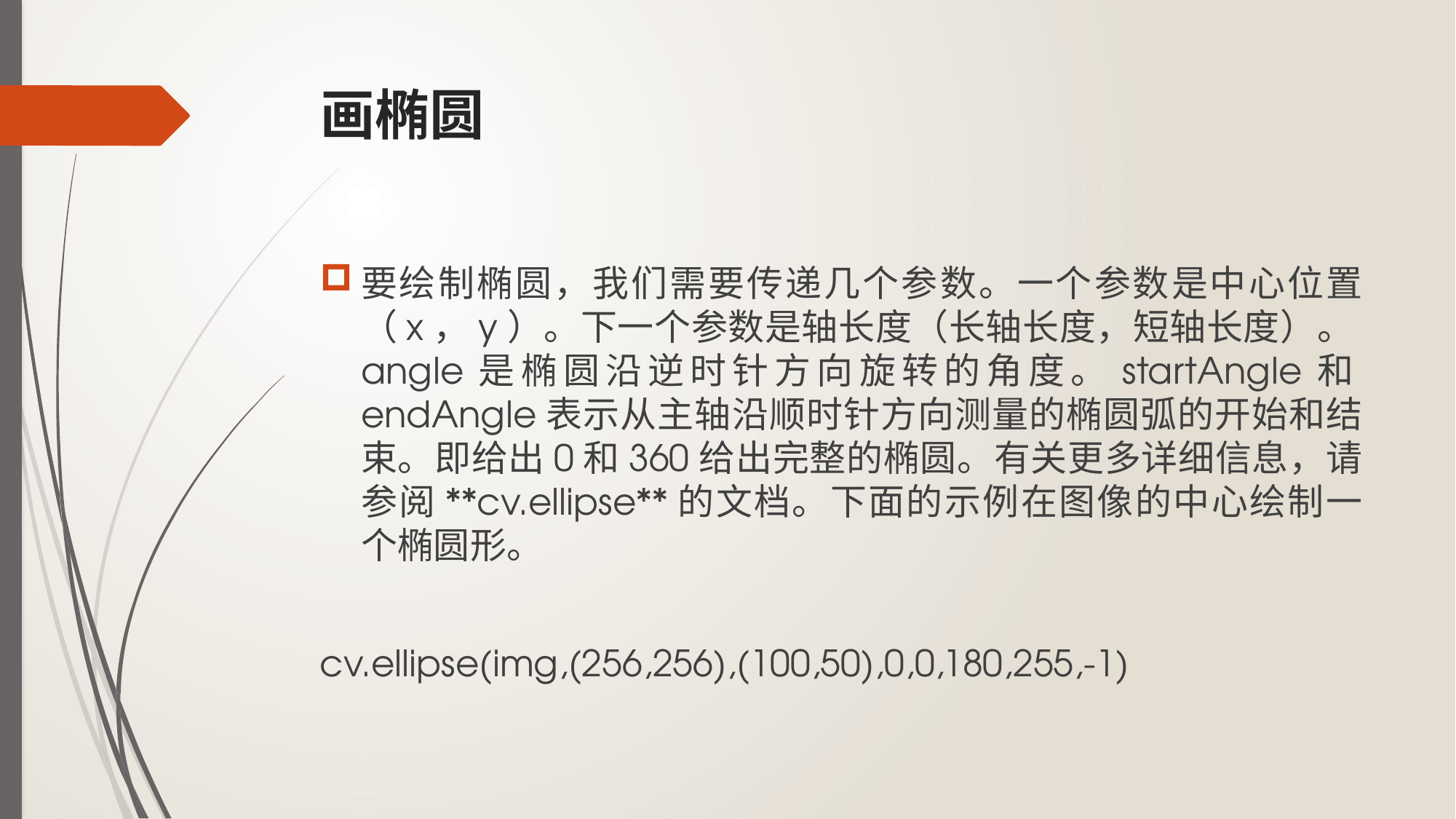

# 画椭圆
要绘制椭圆，我们需要传递几个参数。一个参数是中心位置（x，y）。下一个参数是轴长度（长轴长度，短轴长度）。angle是椭圆沿逆时针方向旋转的角度。startAngle和endAngle表示从主轴沿顺时针方向测量的椭圆弧的开始和结束。即给出0和360给出完整的椭圆。有关更多详细信息，请参阅**cv.ellipse**的文档。下面的示例在图像的中心绘制一个椭圆形。

cv.ellipse(img,(256,256),(100,50),0,0,180,255,-1)